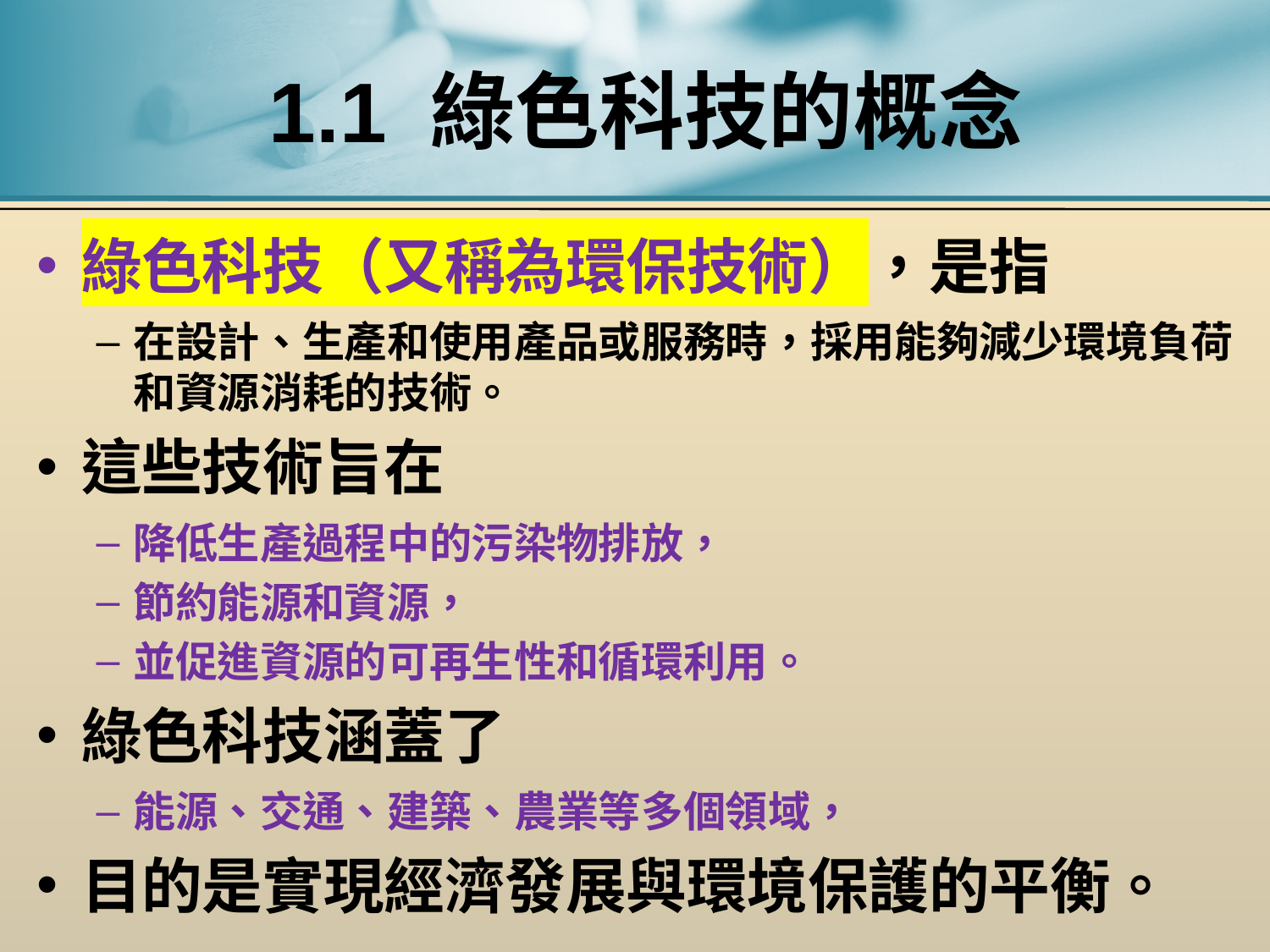

# 1.1 綠色科技的概念
綠色科技（又稱為環保技術），是指
在設計、生產和使用產品或服務時，採用能夠減少環境負荷和資源消耗的技術。
這些技術旨在
降低生產過程中的污染物排放，
節約能源和資源，
並促進資源的可再生性和循環利用。
綠色科技涵蓋了
能源、交通、建築、農業等多個領域，
目的是實現經濟發展與環境保護的平衡。